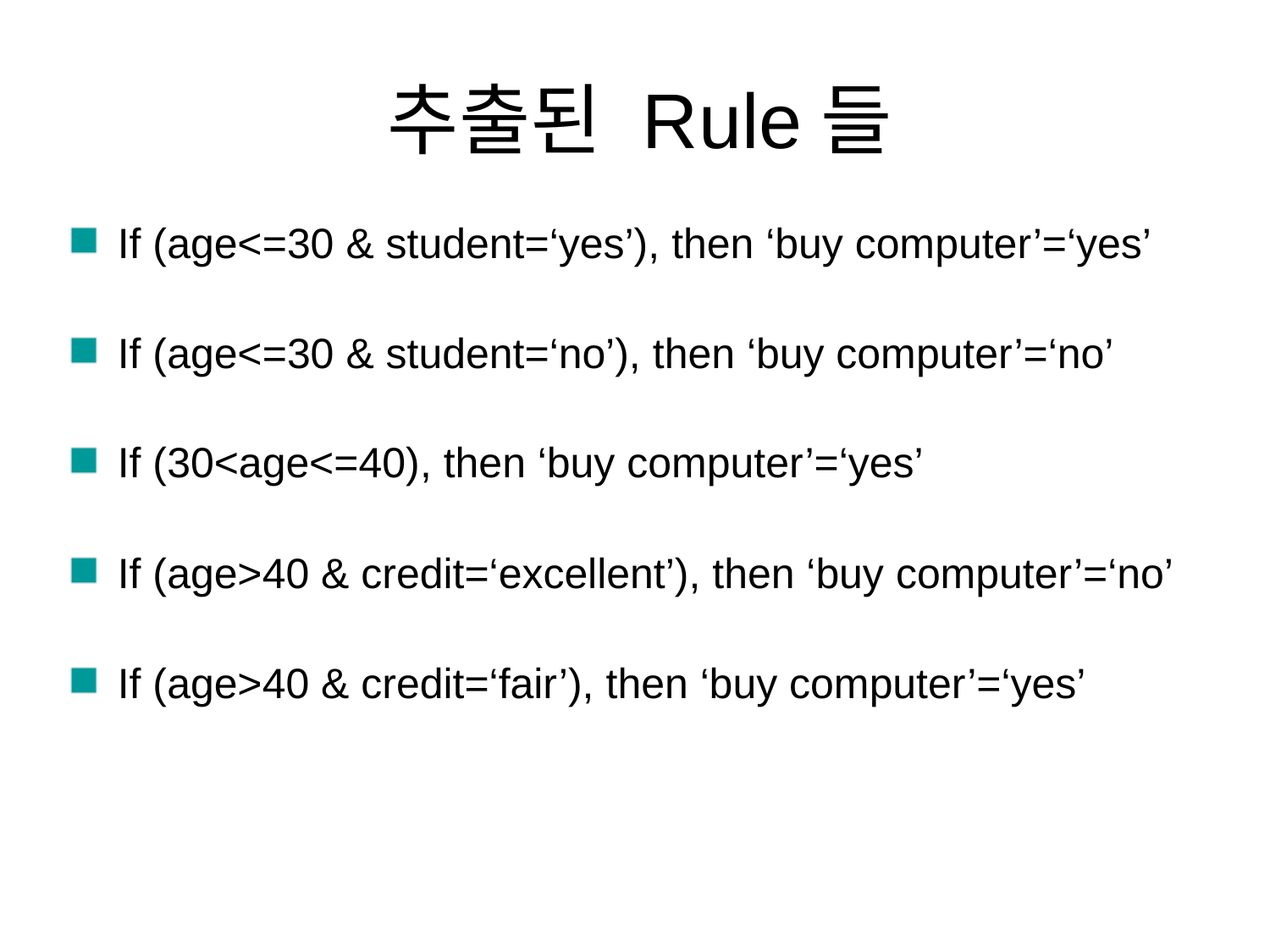

# 추출된 Rule들
If (age<=30 & student=‘yes’), then ‘buy computer’=‘yes’
If (age<=30 & student=‘no’), then ‘buy computer’=‘no’
If (30<age<=40), then ‘buy computer’=‘yes’
If (age>40 & credit=‘excellent’), then ‘buy computer’=‘no’
If (age>40 & credit=‘fair’), then ‘buy computer’=‘yes’